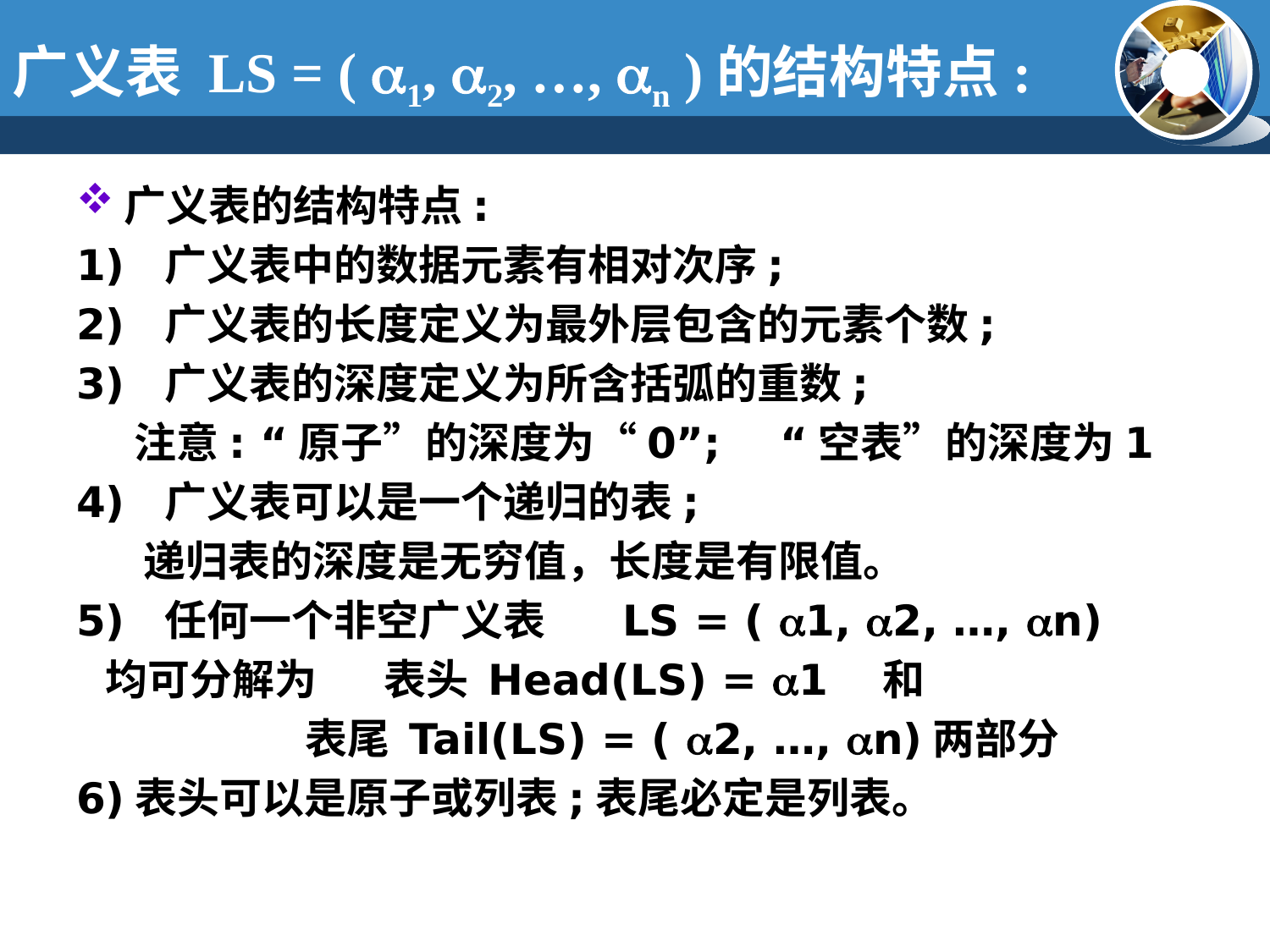

#
广义表 LS = ( α1, α2, …, αn )的结构特点:
广义表的结构特点:
1)  广义表中的数据元素有相对次序;
2)  广义表的长度定义为最外层包含的元素个数;
3)  广义表的深度定义为所含括弧的重数;
     注意: “原子”的深度为“0”;    “空表”的深度为1
4)  广义表可以是一个递归的表;
      递归表的深度是无穷值，长度是有限值。
5)  任何一个非空广义表       LS = ( α1, α2, …, αn)
  均可分解为       表头 Head(LS) = α1   和
                       表尾 Tail(LS) = ( α2, …, αn)两部分
6)表头可以是原子或列表;表尾必定是列表。